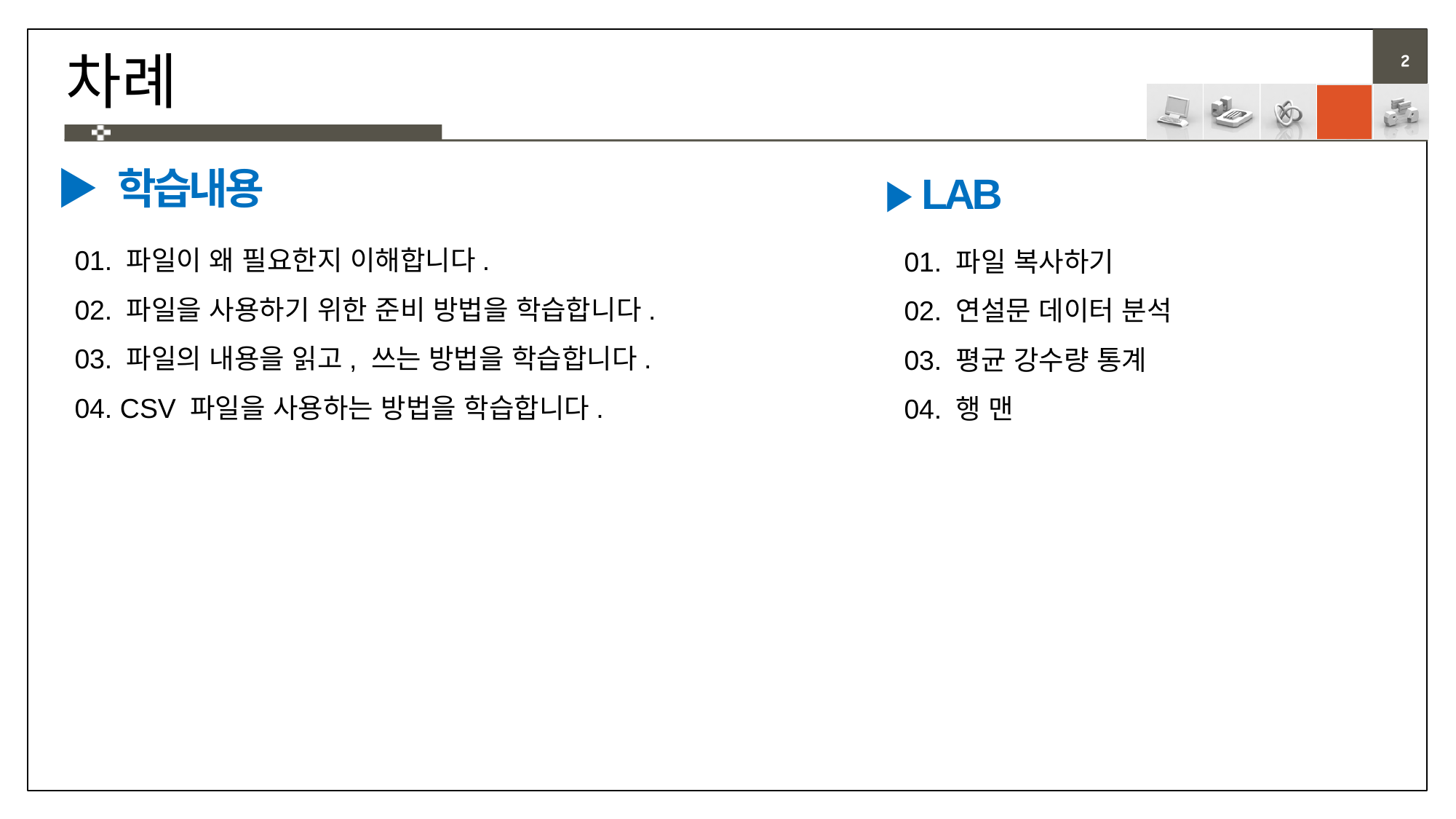

# 차례
▶ 학습내용
▶ LAB
01. 파일이 왜 필요한지 이해합니다.
02. 파일을 사용하기 위한 준비 방법을 학습합니다.
03. 파일의 내용을 읽고, 쓰는 방법을 학습합니다.
04. CSV 파일을 사용하는 방법을 학습합니다.
01. 파일 복사하기
02. 연설문 데이터 분석
03. 평균 강수량 통계
04. 행 맨